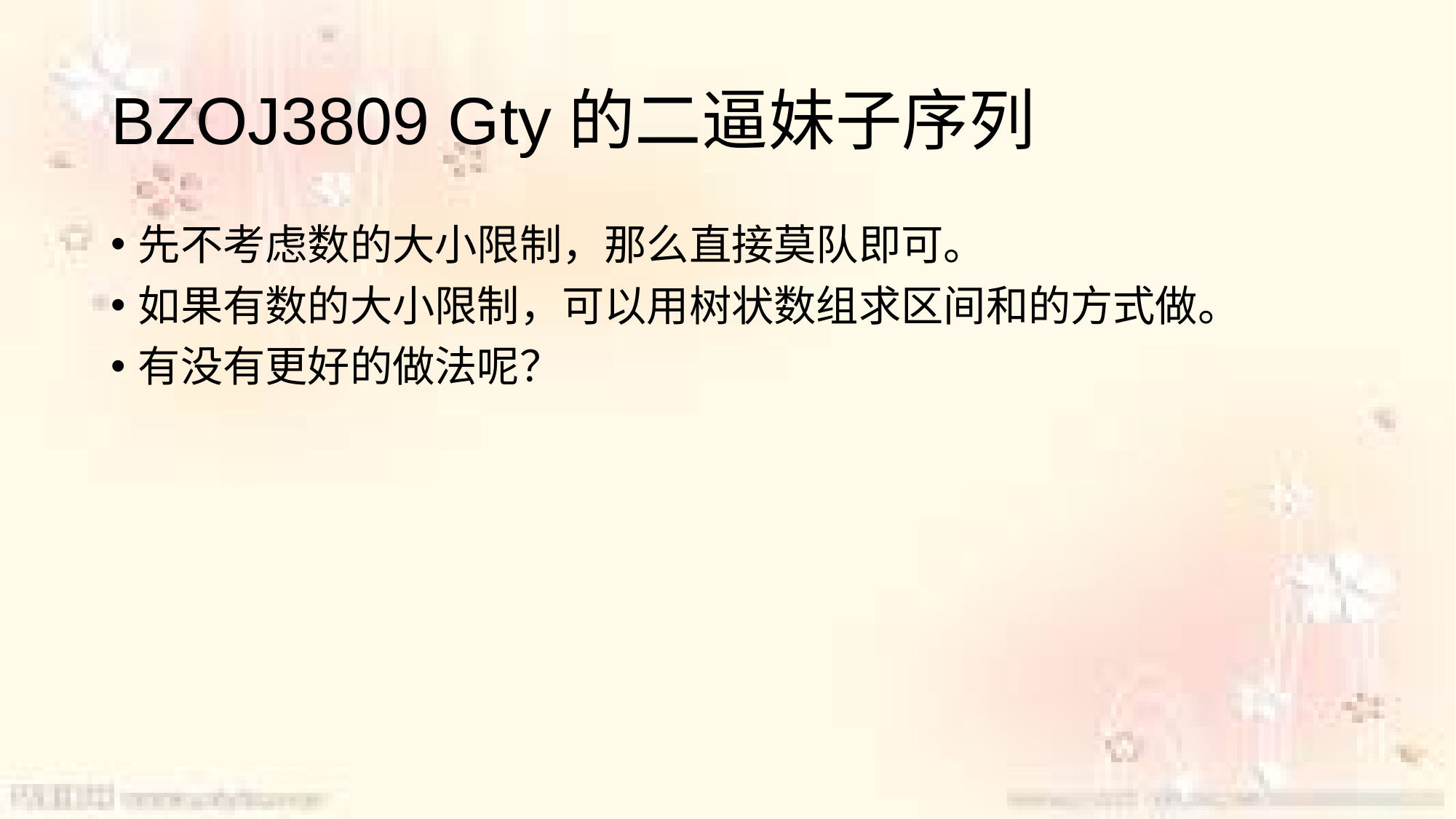

# BZOJ3809 Gty的二逼妹子序列
先不考虑数的大小限制，那么直接莫队即可。
如果有数的大小限制，可以用树状数组求区间和的方式做。
有没有更好的做法呢？